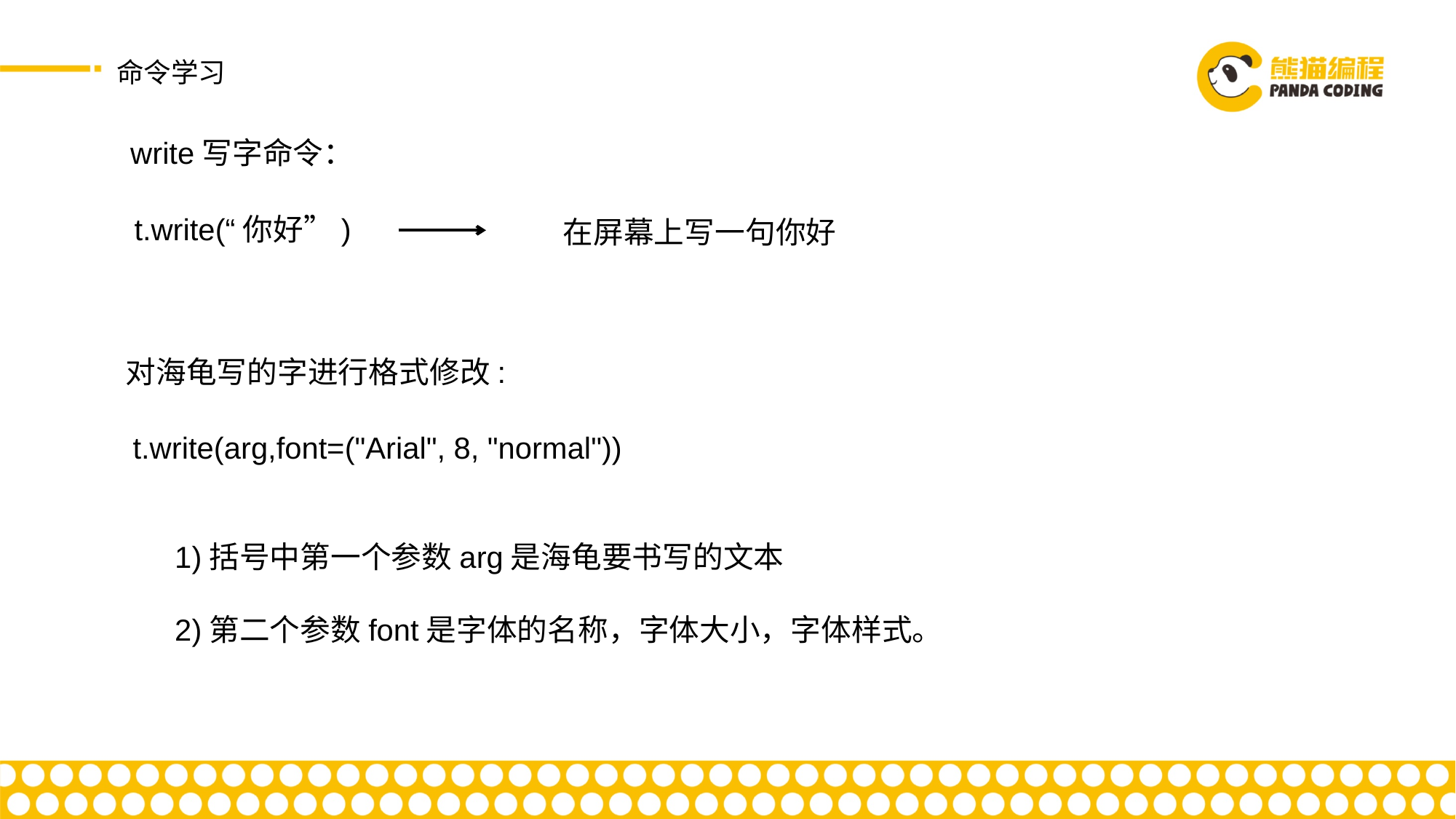

命令学习
write写字命令：
t.write(“你好”)
在屏幕上写一句你好
对海龟写的字进行格式修改:
t.write(arg,font=("Arial", 8, "normal"))

     1)括号中第一个参数arg是海龟要书写的文本
     2)第二个参数font是字体的名称，字体大小，字体样式。